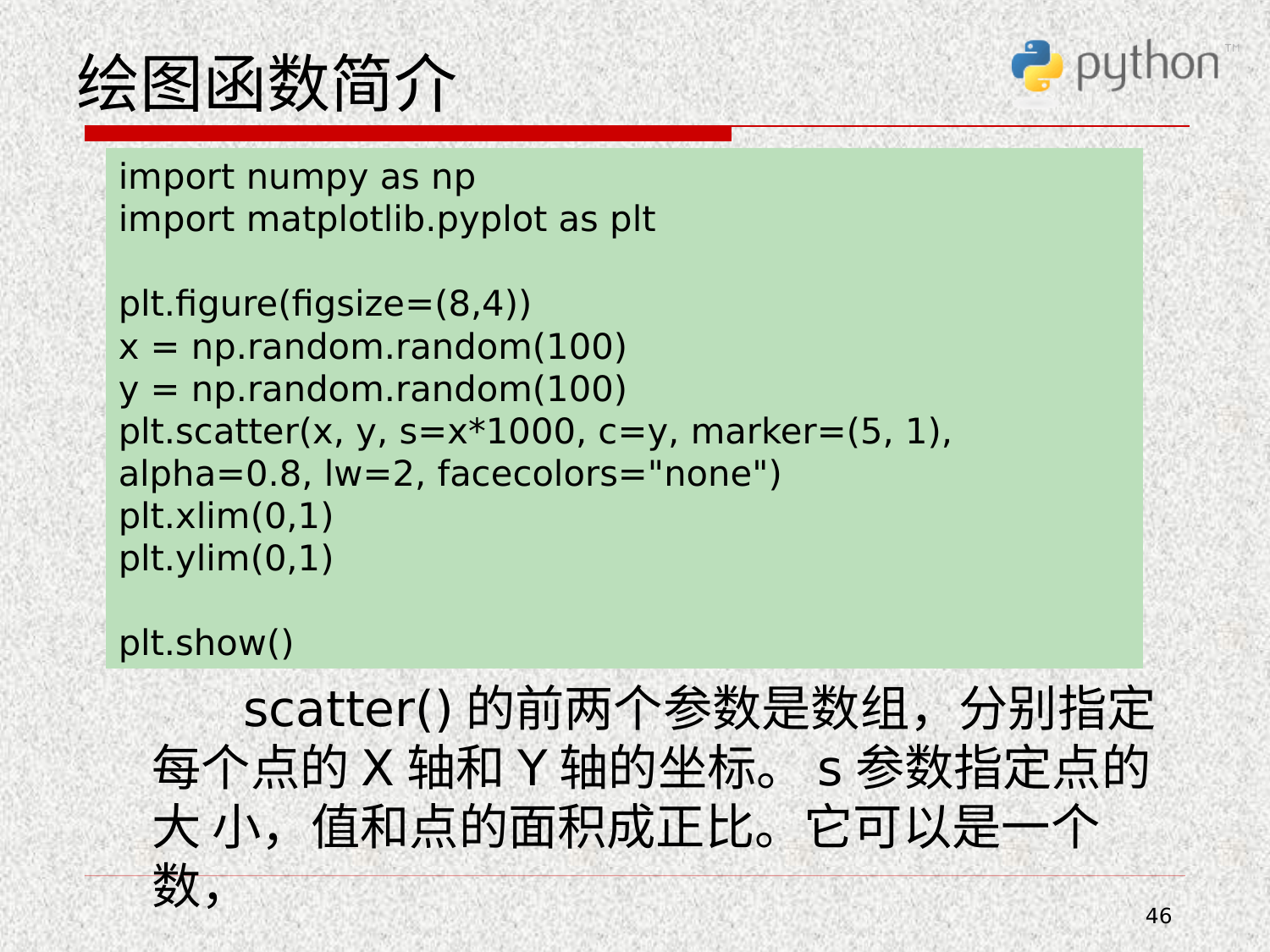

# 绘图函数简介
import numpy as np
import matplotlib.pyplot as plt
plt.figure(figsize=(8,4))
x = np.random.random(100)
y = np.random.random(100)
plt.scatter(x, y, s=x*1000, c=y, marker=(5, 1), alpha=0.8, lw=2, facecolors="none")
plt.xlim(0,1)
plt.ylim(0,1)
plt.show()

          scatter()的前两个参数是数组，分别指定每个点的X轴和Y轴的坐标。s参数指定点的大 小，值和点的面积成正比。它可以是一个数，

46